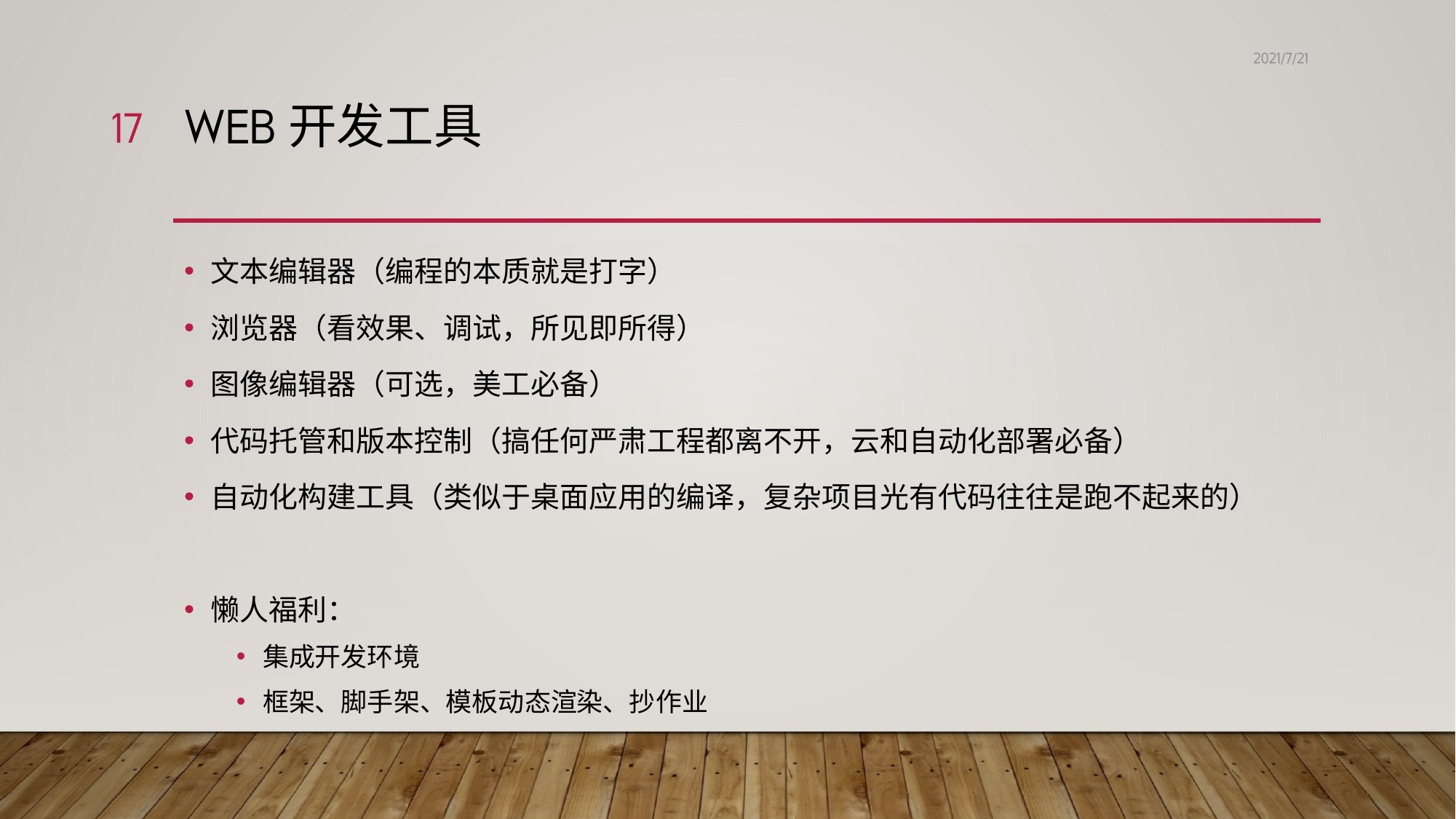

2021/7/21
17
# Web开发工具
文本编辑器（编程的本质就是打字）
浏览器（看效果、调试，所见即所得）
图像编辑器（可选，美工必备）
代码托管和版本控制（搞任何严肃工程都离不开，云和自动化部署必备）
自动化构建工具（类似于桌面应用的编译，复杂项目光有代码往往是跑不起来的）

懒人福利：
集成开发环境
框架、脚手架、模板动态渲染、抄作业